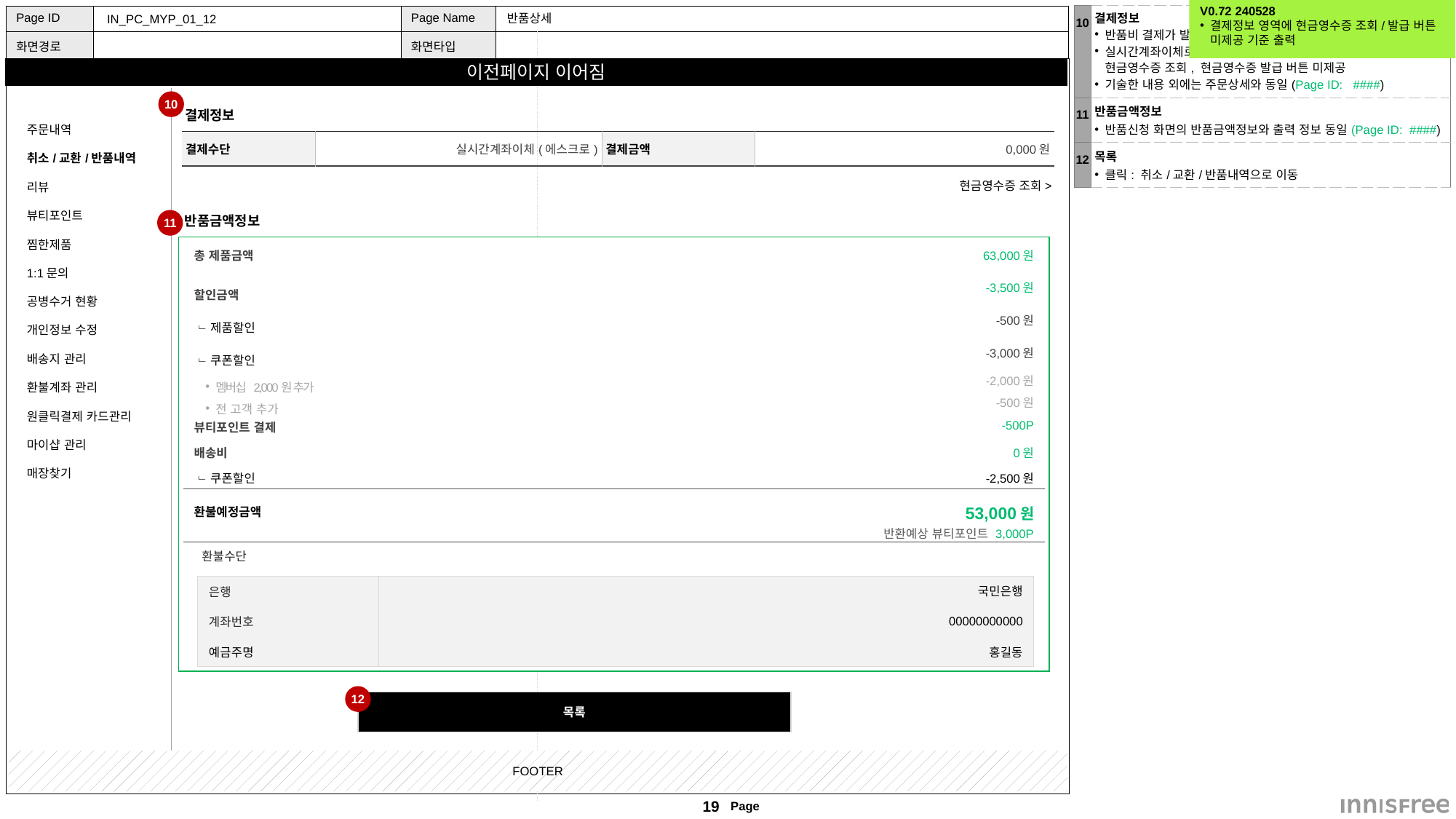

V0.72 240528
결제정보 영역에 현금영수증 조회/발급 버튼 미제공 기준 출력
| 10 | 결제정보 반품비 결제가 발생한 반품건일 시 출력 실시간계좌이체로 결제한 건이며, 결제가 승인취소 되었을 시 현금영수증 조회, 현금영수증 발급 버튼 미제공 기술한 내용 외에는 주문상세와 동일(Page ID: ####) |
| --- | --- |
| 11 | 반품금액정보 반품신청 화면의 반품금액정보와 출력 정보 동일(Page ID: ####) |
| 12 | 목록 클릭: 취소/교환/반품내역으로 이동 |
 IN_PC_MYP_01_12
# 반품상세
| 주문내역 |
| --- |
| 취소/교환/반품내역 |
| 리뷰 |
| 뷰티포인트 |
| 찜한제품 |
| 1:1문의 |
| 공병수거 현황 |
| 개인정보 수정 |
| 배송지 관리 |
| 환불계좌 관리 |
| 원클릭결제 카드관리 |
| 마이샵 관리 |
| 매장찾기 |
|  |
10
결제정보
| 결제수단 | 실시간계좌이체(에스크로) | 결제금액 | 0,000원 |
| --- | --- | --- | --- |
현금영수증 조회>
반품금액정보
11

| 총 제품금액 | 63,000원 |
| --- | --- |
| 할인금액 | -3,500원 |
| ⨽제품할인 | -500원 |
| ⨽쿠폰할인 | -3,000원 |
| 멤버십 2,000원 추가 | -2,000원 |
| 전 고객 추가 | -500원 |
| 뷰티포인트 결제 | -500P |
| 배송비 | 0원 |
| ⨽쿠폰할인 | -2,500원 |
| 환불예정금액 | 53,000원 반환예상 뷰티포인트 3,000P |
환불수단
| 은행 | 국민은행 |
| --- | --- |
| 계좌번호 | 00000000000 |
| 예금주명 | 홍길동 |
12
목록
FOOTER